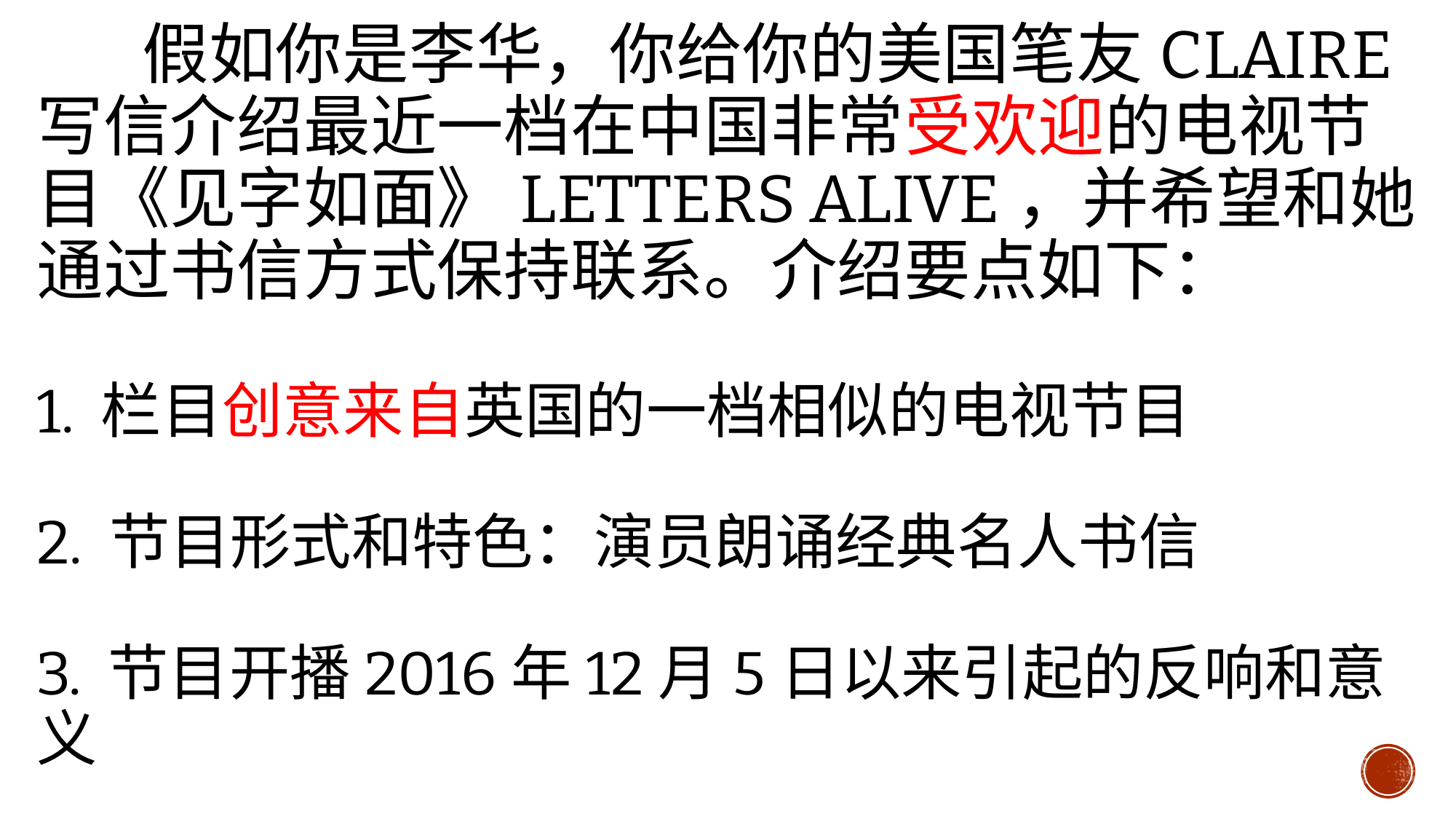

# 假如你是李华，你给你的美国笔友Claire写信介绍最近一档在中国非常受欢迎的电视节目《见字如面》Letters Alive，并希望和她通过书信方式保持联系。介绍要点如下： 1. 栏目创意来自英国的一档相似的电视节目 2. 节目形式和特色：演员朗诵经典名人书信 3. 节目开播2016年12月5日以来引起的反响和意义